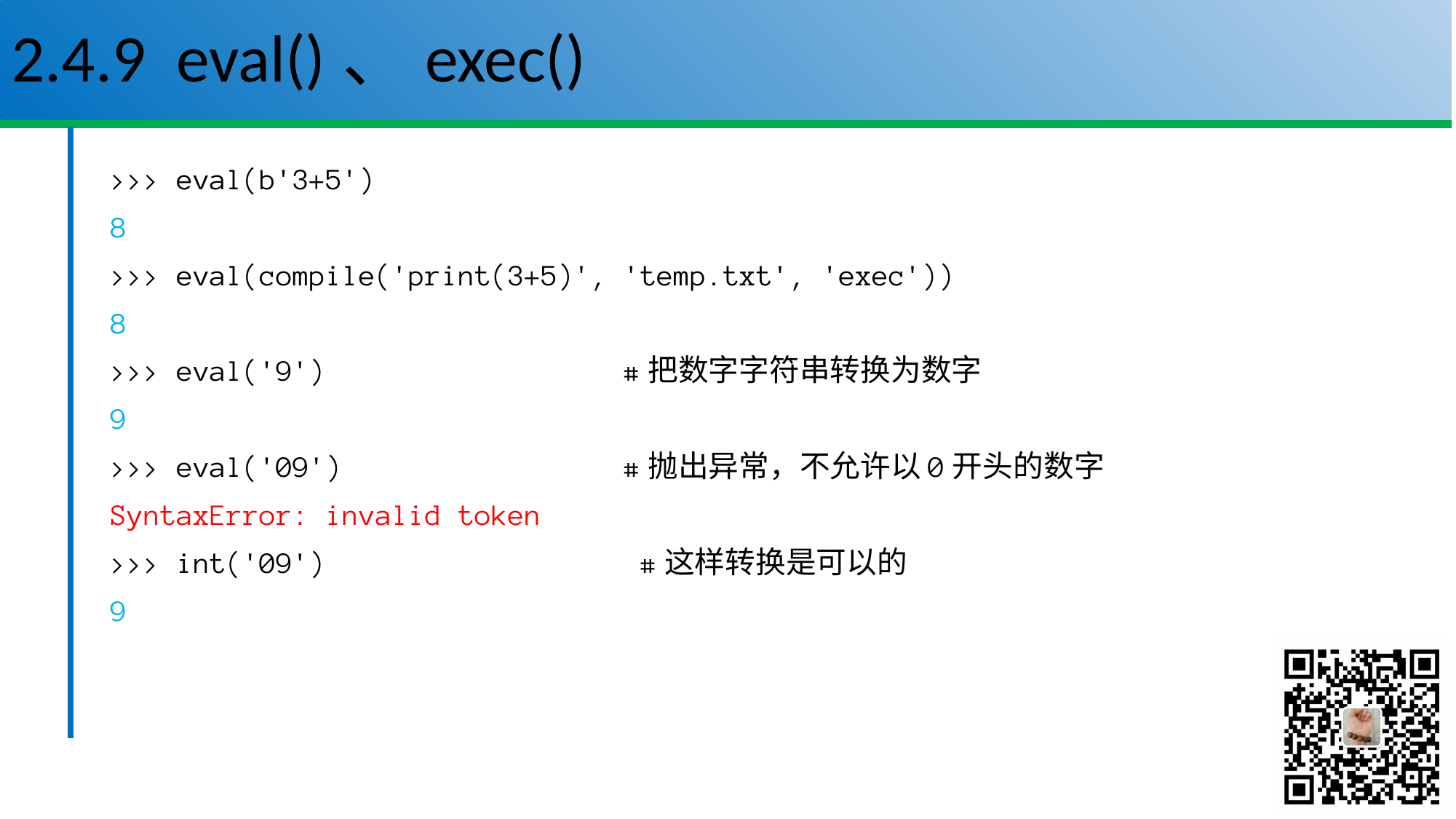

# 2.4.9  eval()、exec()
>>> eval(b'3+5')
8
>>> eval(compile('print(3+5)', 'temp.txt', 'exec'))
8
>>> eval('9')                  #把数字字符串转换为数字
9
>>> eval('09')                 #抛出异常，不允许以0开头的数字
SyntaxError: invalid token
>>> int('09')                   #这样转换是可以的
9
78